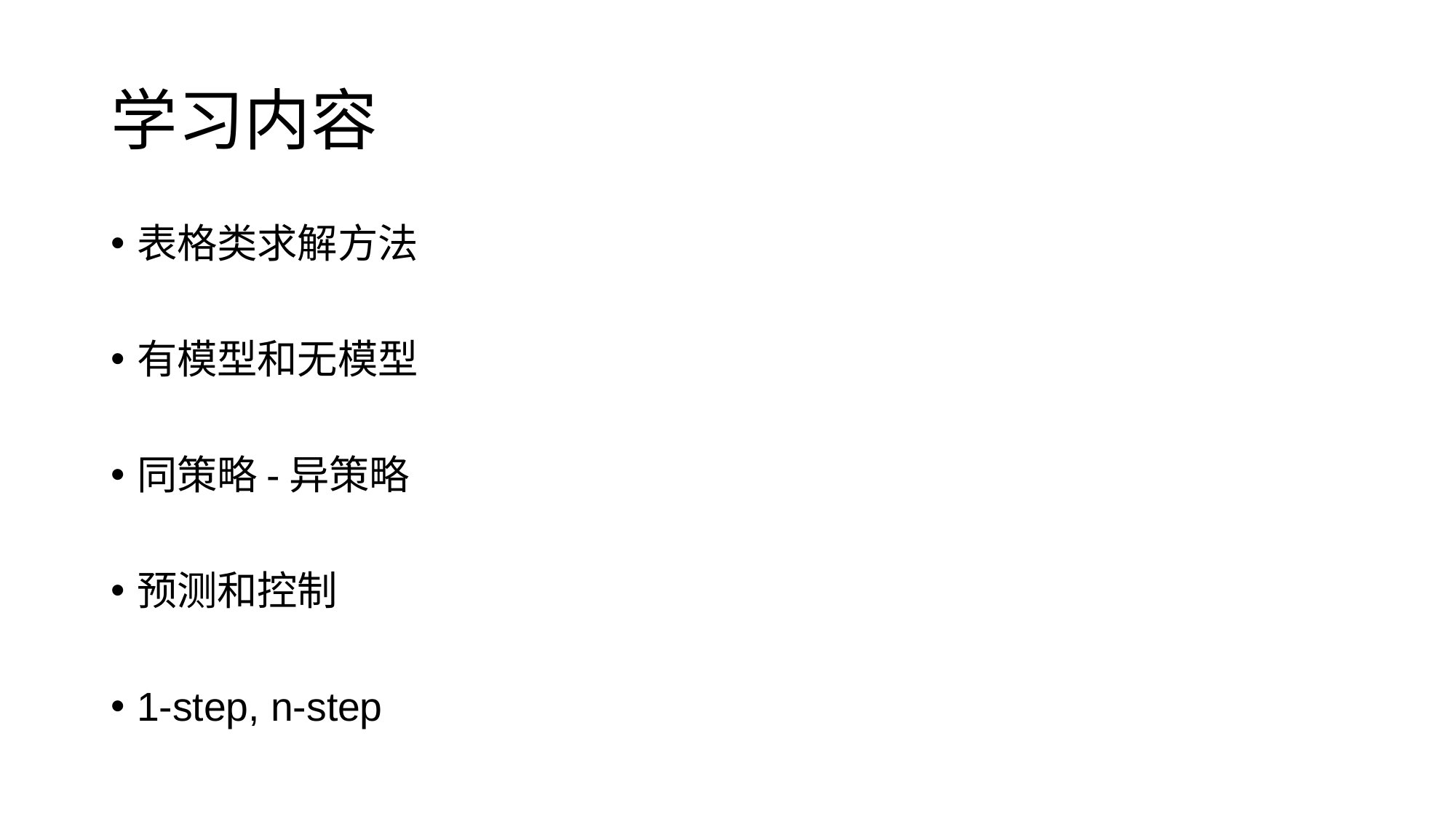

# 学习内容
表格类求解方法

有模型和无模型

同策略-异策略

预测和控制

1-step, n-step